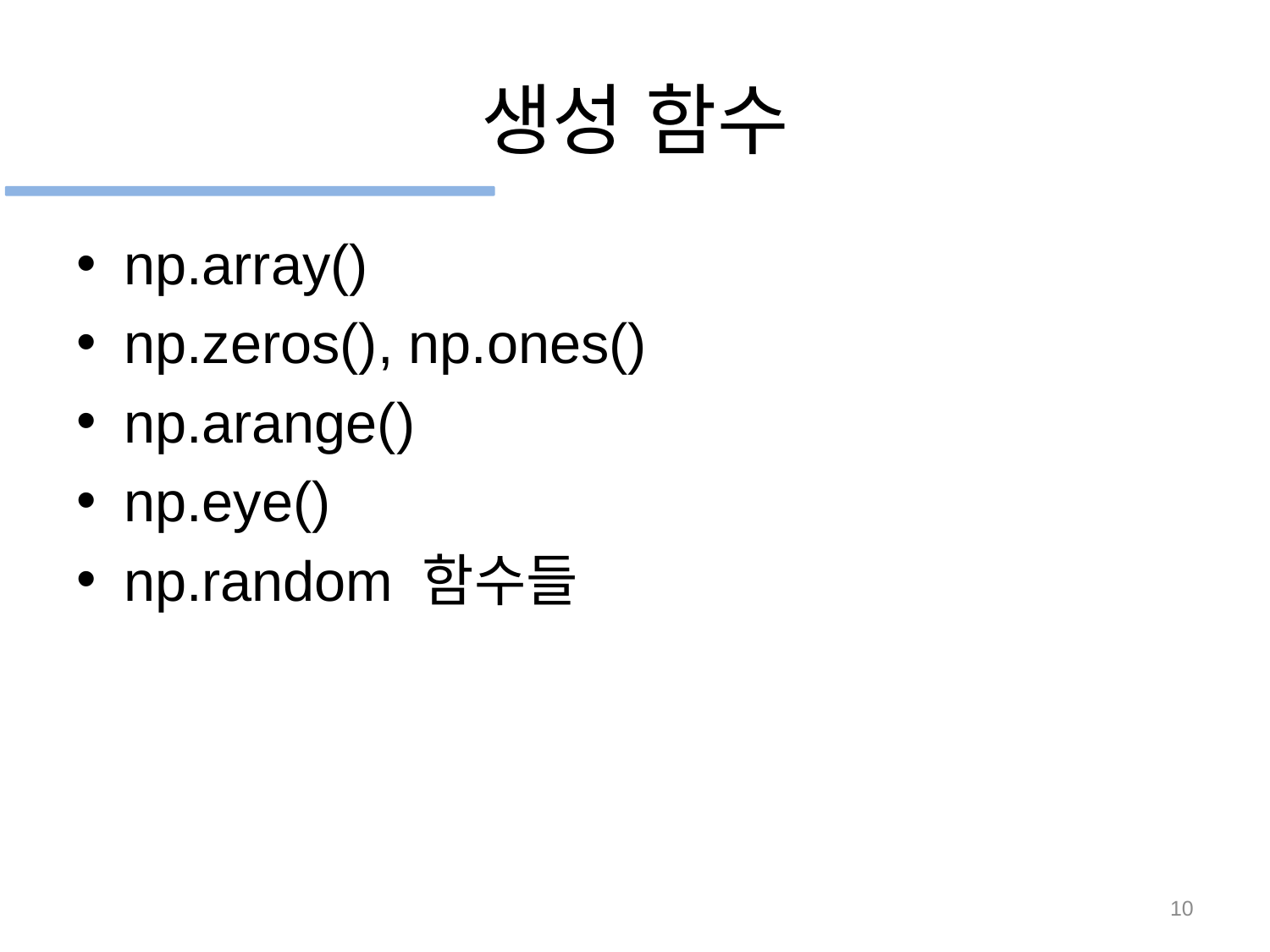

# 생성 함수

np.array()
np.zeros(), np.ones()
np.arange()
np.eye()
np.random 함수들
10